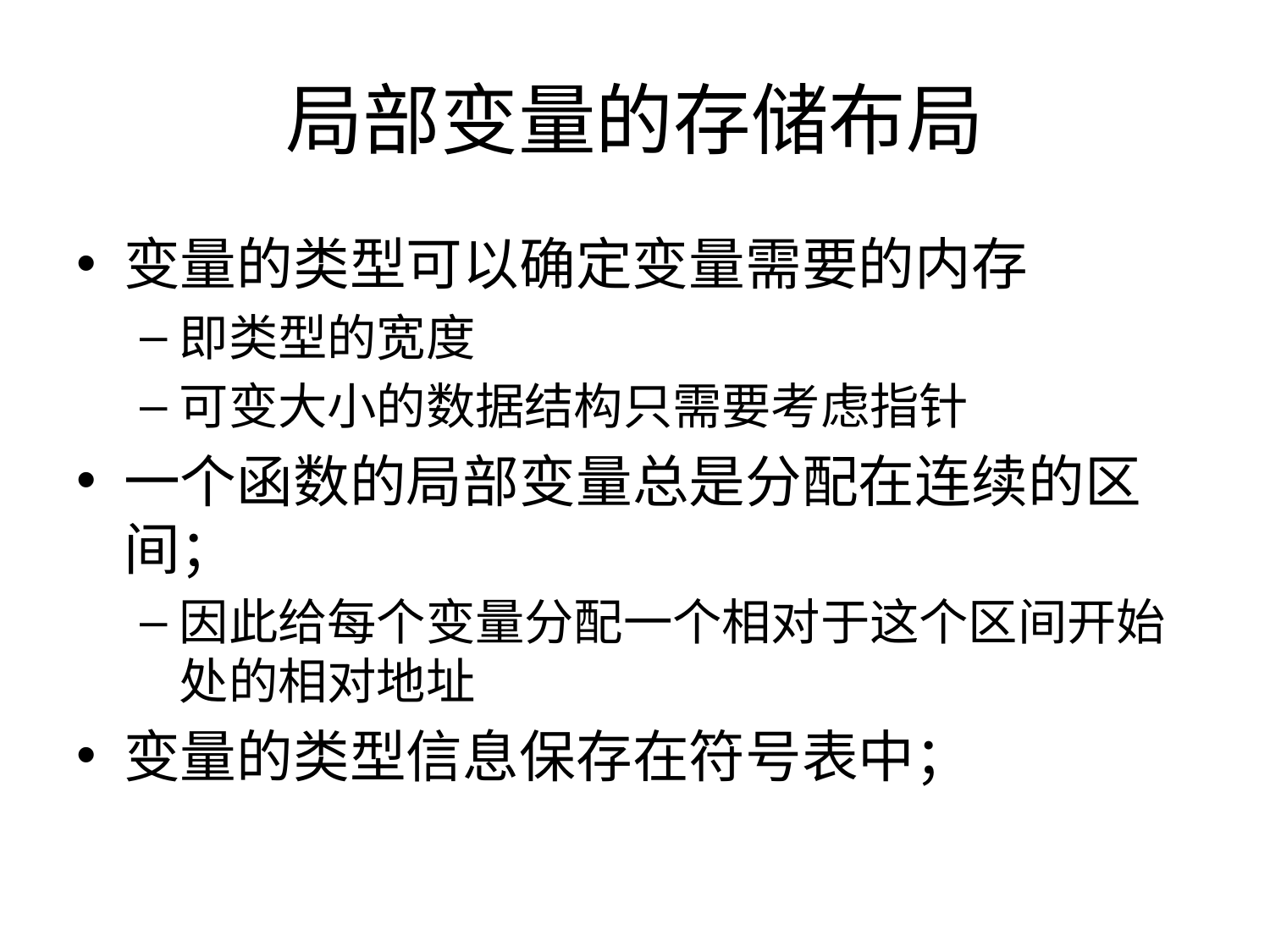

# 局部变量的存储布局
变量的类型可以确定变量需要的内存
即类型的宽度
可变大小的数据结构只需要考虑指针
一个函数的局部变量总是分配在连续的区间；
因此给每个变量分配一个相对于这个区间开始处的相对地址
变量的类型信息保存在符号表中；